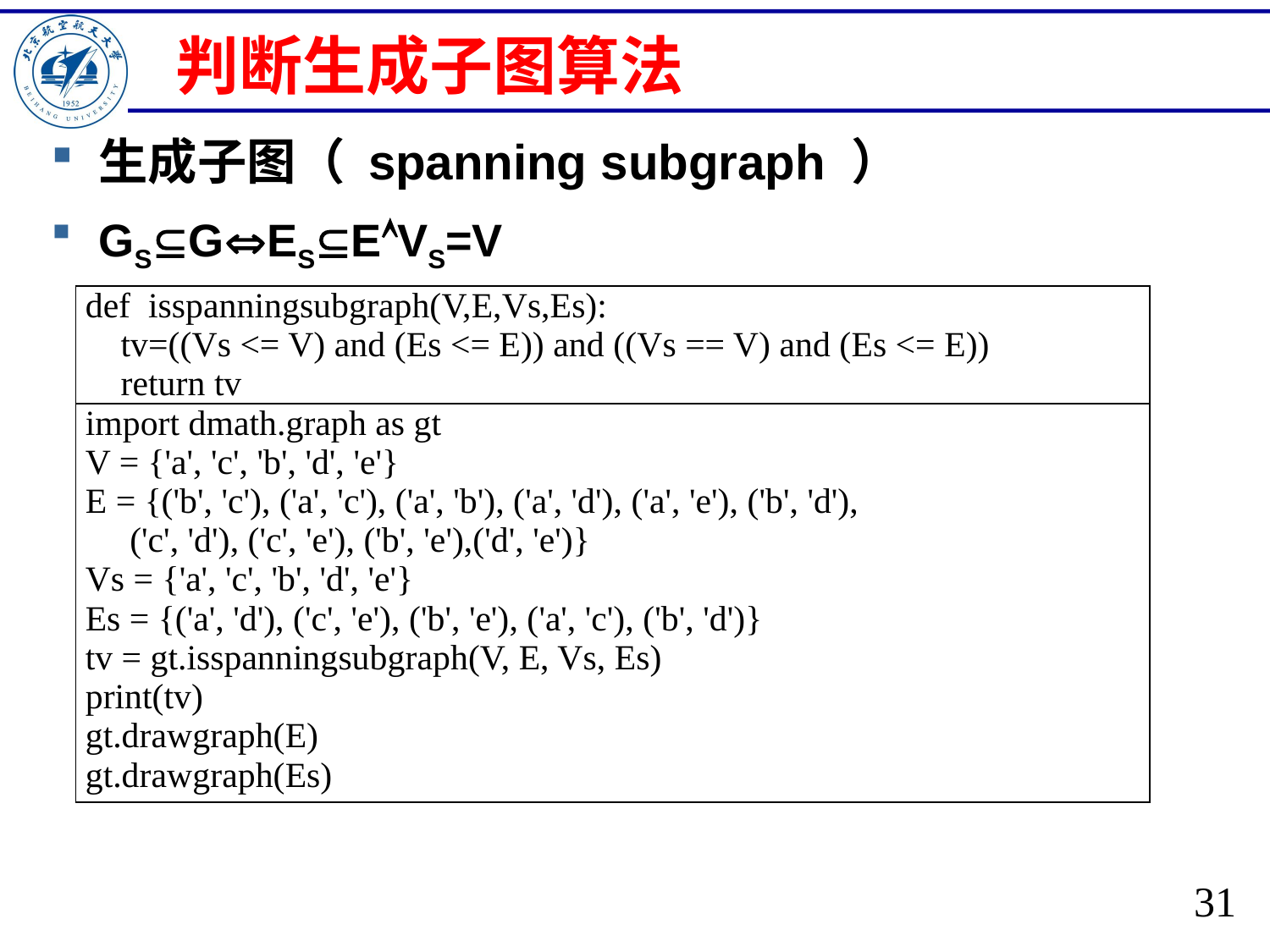

# 判断生成子图算法
生成子图（ spanning subgraph ）
GS⊆G⇔ES⊆E∧VS=V

| def isspanningsubgraph(V,E,Vs,Es): tv=((Vs <= V) and (Es <= E)) and ((Vs == V) and (Es <= E)) return tv |
| --- |
| import dmath.graph as gt V = {'a', 'c', 'b', 'd', 'e'} E = {('b', 'c'), ('a', 'c'), ('a', 'b'), ('a', 'd'), ('a', 'e'), ('b', 'd'), ('c', 'd'), ('c', 'e'), ('b', 'e'),('d', 'e')} Vs = {'a', 'c', 'b', 'd', 'e'} Es = {('a', 'd'), ('c', 'e'), ('b', 'e'), ('a', 'c'), ('b', 'd')} tv = gt.isspanningsubgraph(V, E, Vs, Es) print(tv) gt.drawgraph(E) gt.drawgraph(Es) |